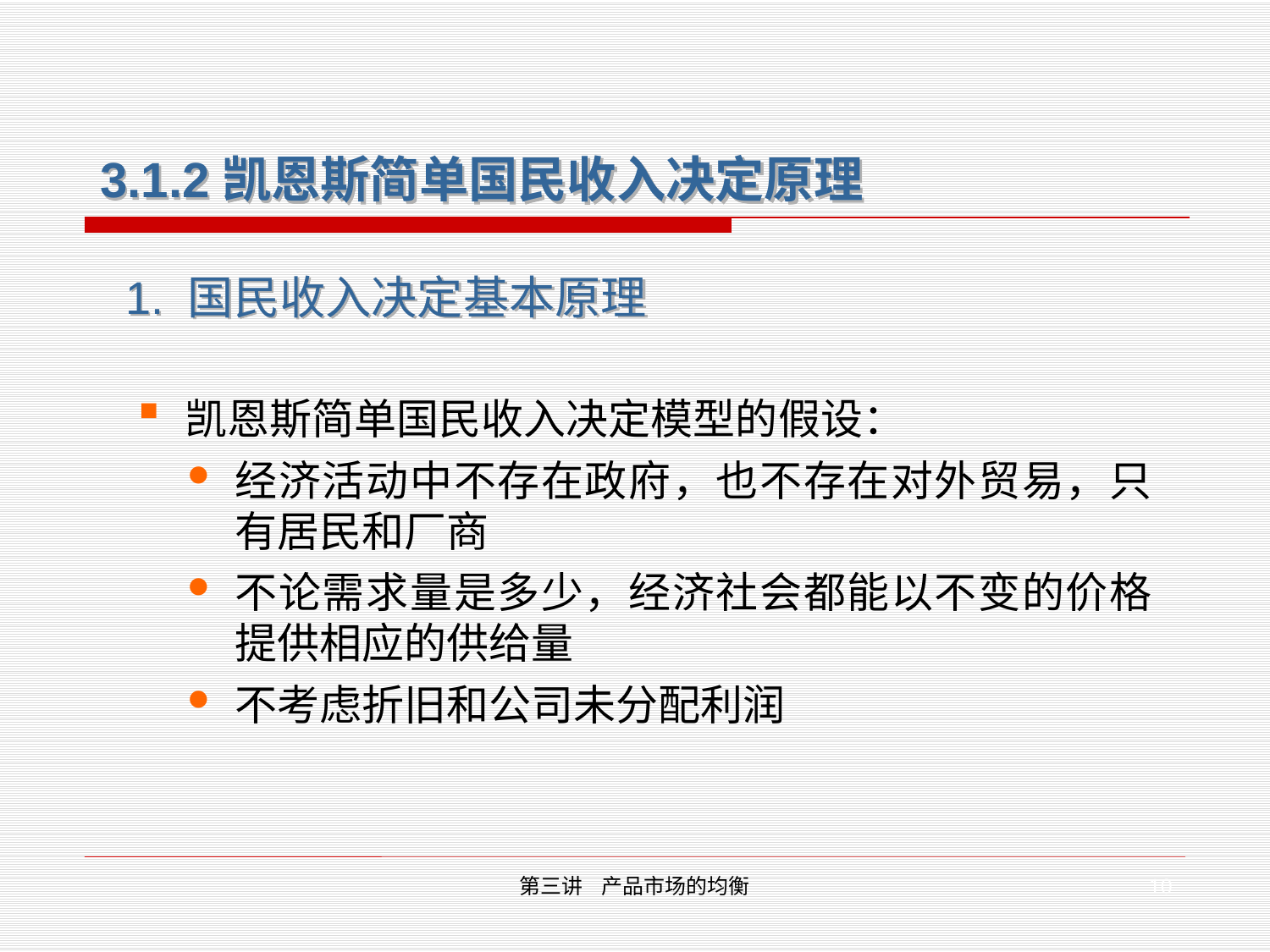

3.1.2凯恩斯简单国民收入决定原理
1. 国民收入决定基本原理
凯恩斯简单国民收入决定模型的假设：
经济活动中不存在政府，也不存在对外贸易，只有居民和厂商
不论需求量是多少，经济社会都能以不变的价格提供相应的供给量
不考虑折旧和公司未分配利润

10
第三讲    产品市场的均衡